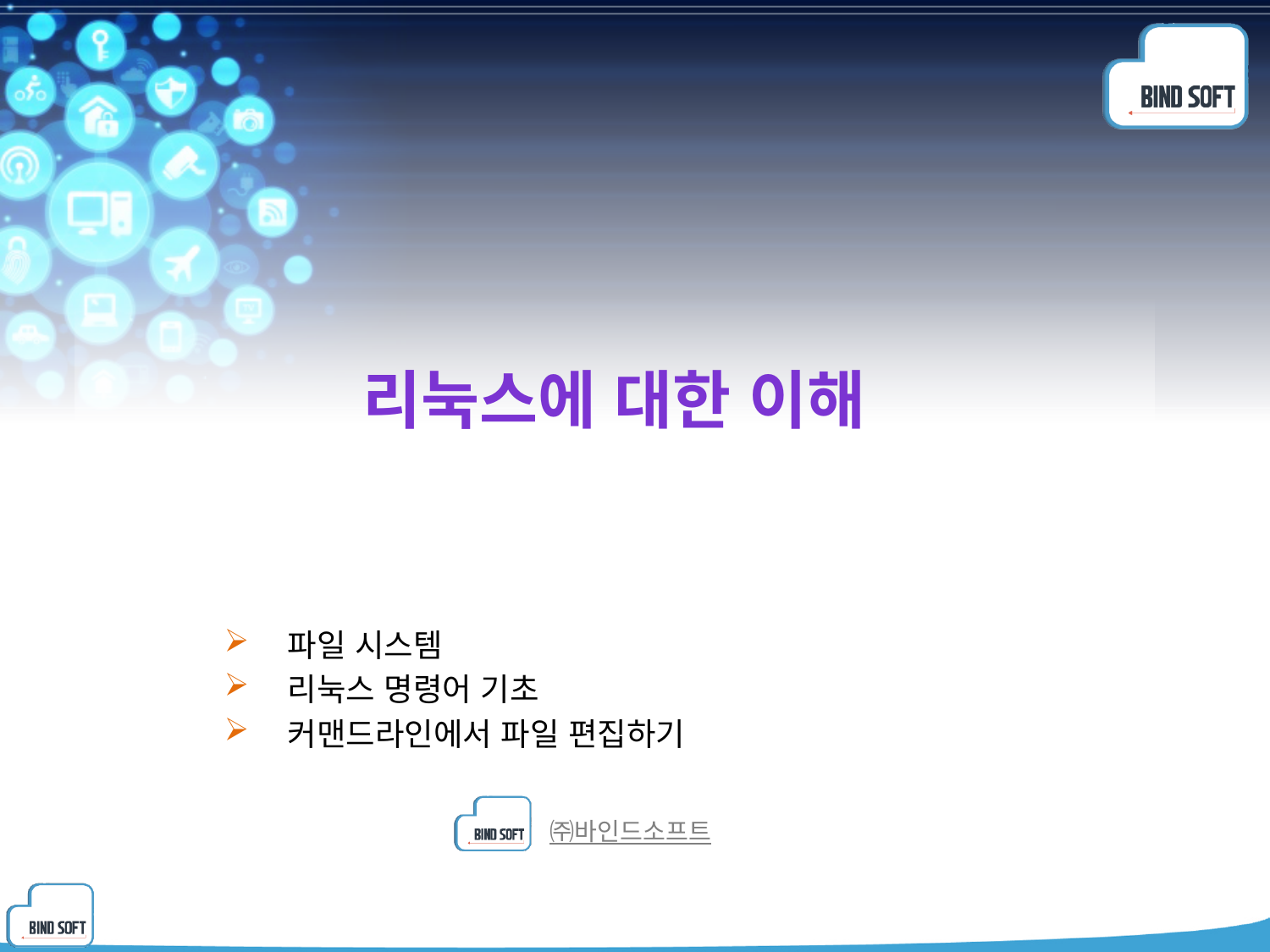

# 리눅스에 대한 이해

파일 시스템
리눅스 명령어 기초
커맨드라인에서 파일 편집하기